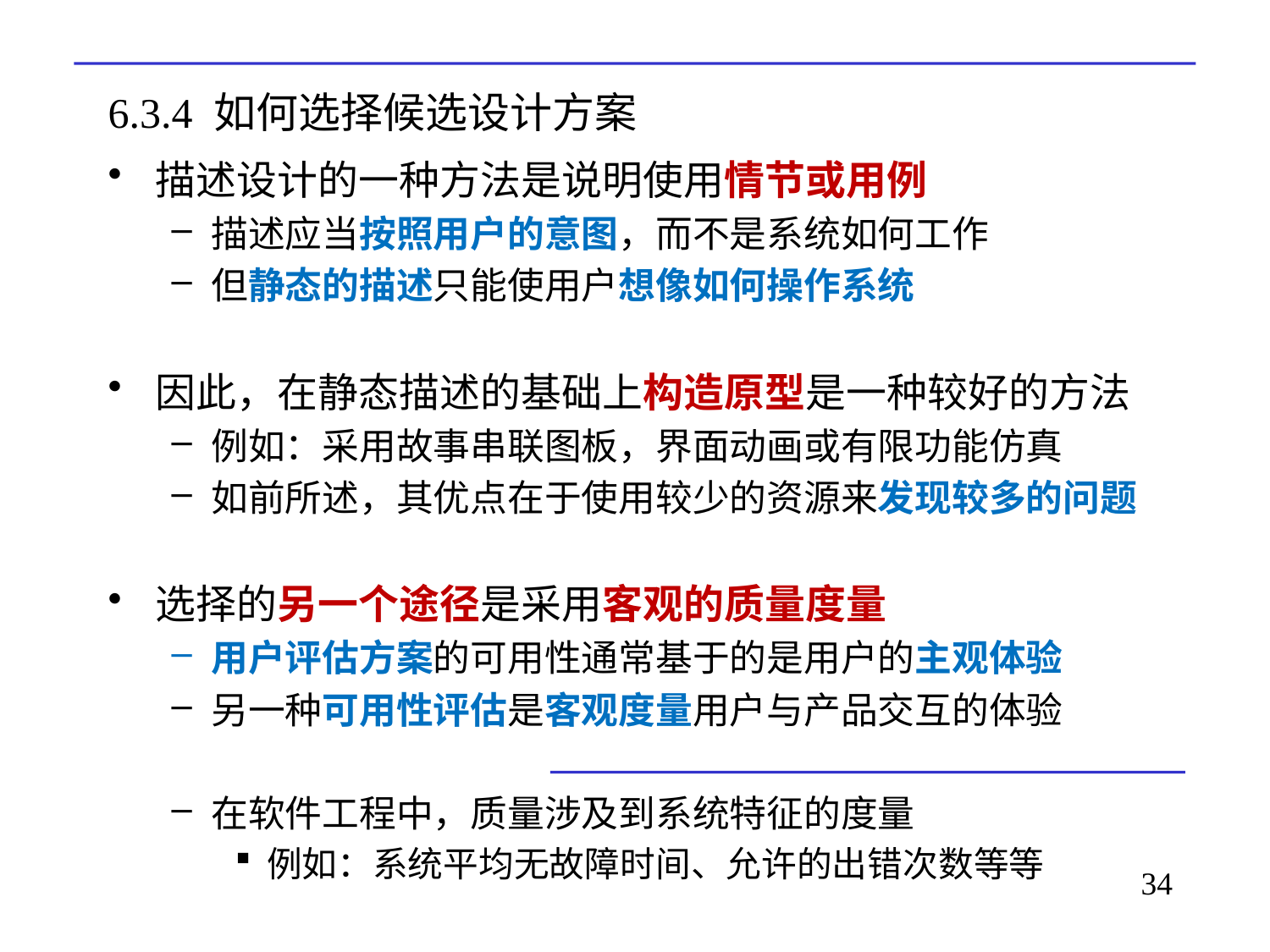

# 6.3.4 如何选择候选设计方案
描述设计的一种方法是说明使用情节或用例
描述应当按照用户的意图，而不是系统如何工作
但静态的描述只能使用户想像如何操作系统

因此，在静态描述的基础上构造原型是一种较好的方法
例如：采用故事串联图板，界面动画或有限功能仿真
如前所述，其优点在于使用较少的资源来发现较多的问题

选择的另一个途径是采用客观的质量度量
用户评估方案的可用性通常基于的是用户的主观体验
另一种可用性评估是客观度量用户与产品交互的体验

在软件工程中，质量涉及到系统特征的度量
例如：系统平均无故障时间、允许的出错次数等等
34